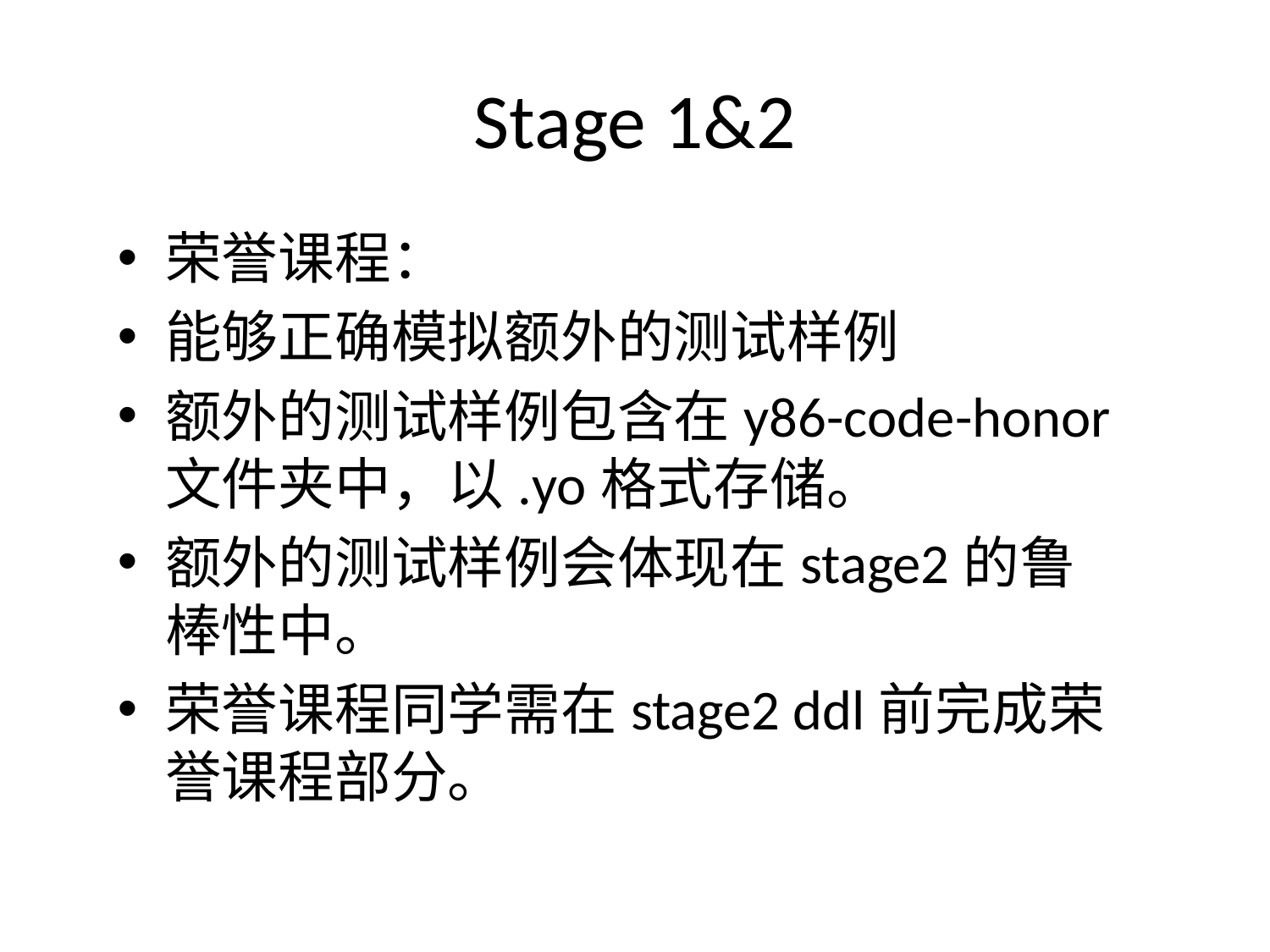

# Stage 1&2
荣誉课程：
能够正确模拟额外的测试样例
额外的测试样例包含在y86-code-honor文件夹中，以.yo格式存储。
额外的测试样例会体现在stage2的鲁棒性中。
荣誉课程同学需在stage2 ddl前完成荣誉课程部分。